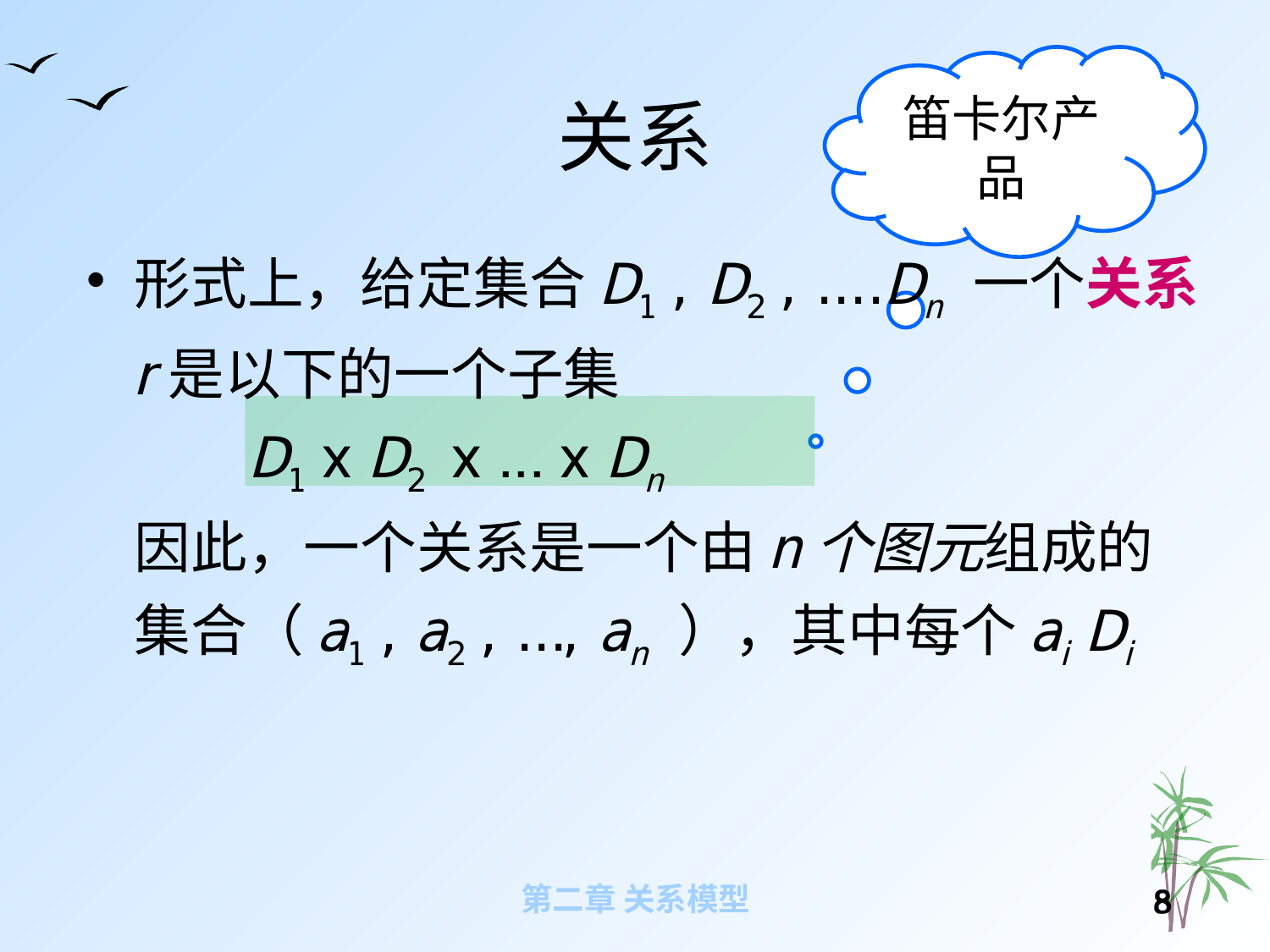

笛卡尔产品
# 关系
形式上，给定集合D1 , D2 , ....Dn 一个关系r是以下的一个子集
        D1 x D2  x ... x Dn
因此，一个关系是一个由n个图元组成的集合（a1 , a2 , ..., an ），其中每个ai Di

第二章 关系模型
8